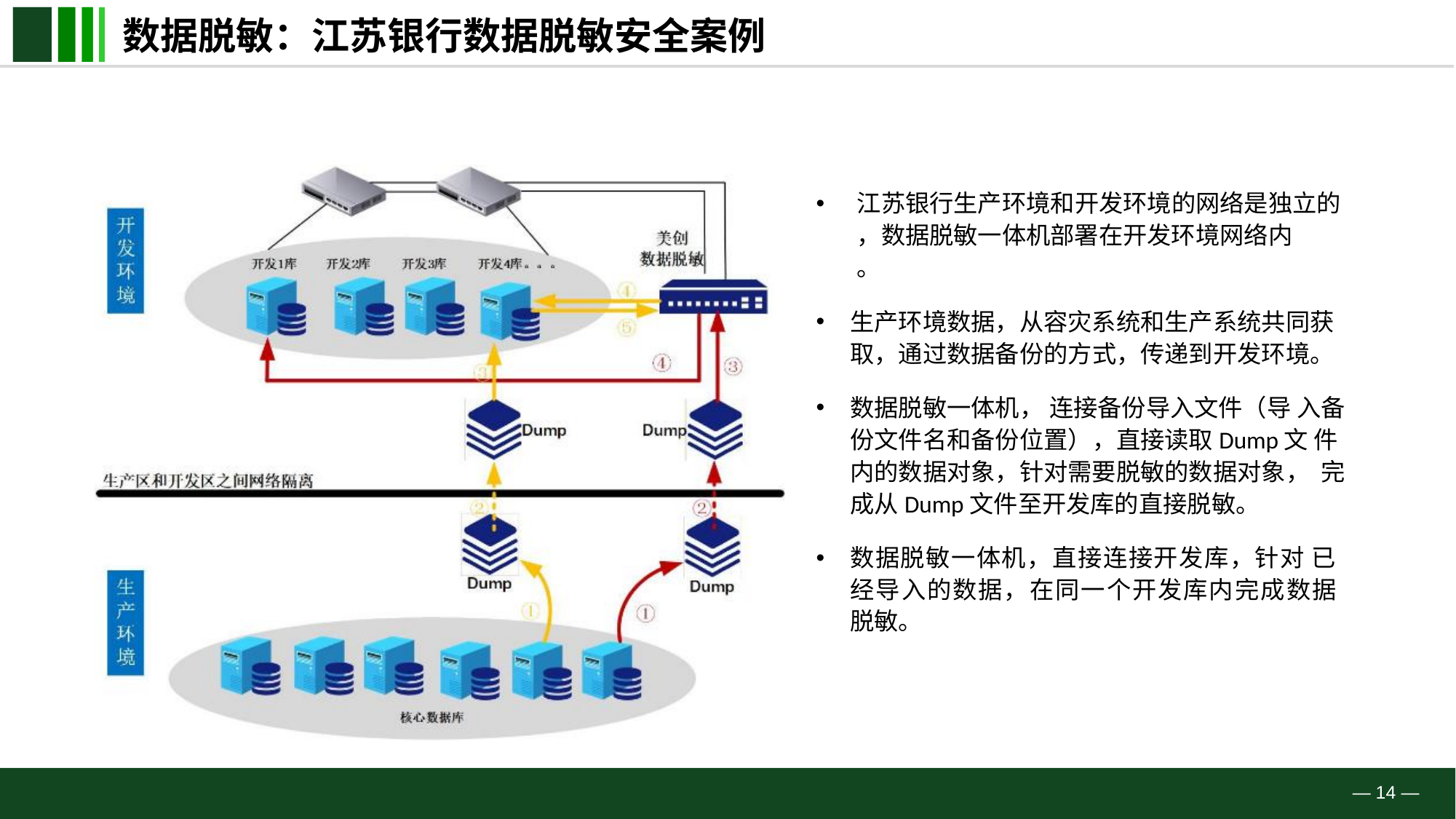

# 数据脱敏：江苏银行数据脱敏安全案例

江苏银行生产环境和开发环境的网络是独立的
，数据脱敏一体机部署在开发环境网络内
。
生产环境数据，从容灾系统和生产系统共同获 取，通过数据备份的方式，传递到开发环境。
数据脱敏一体机， 连接备份导入文件（导 入备份文件名和备份位置），直接读取Dump文 件内的数据对象，针对需要脱敏的数据对象，  完成从Dump文件至开发库的直接脱敏。
数据脱敏一体机，直接连接开发库，针对 已经导入的数据，在同一个开发库内完成数据 脱敏。
— 14 —